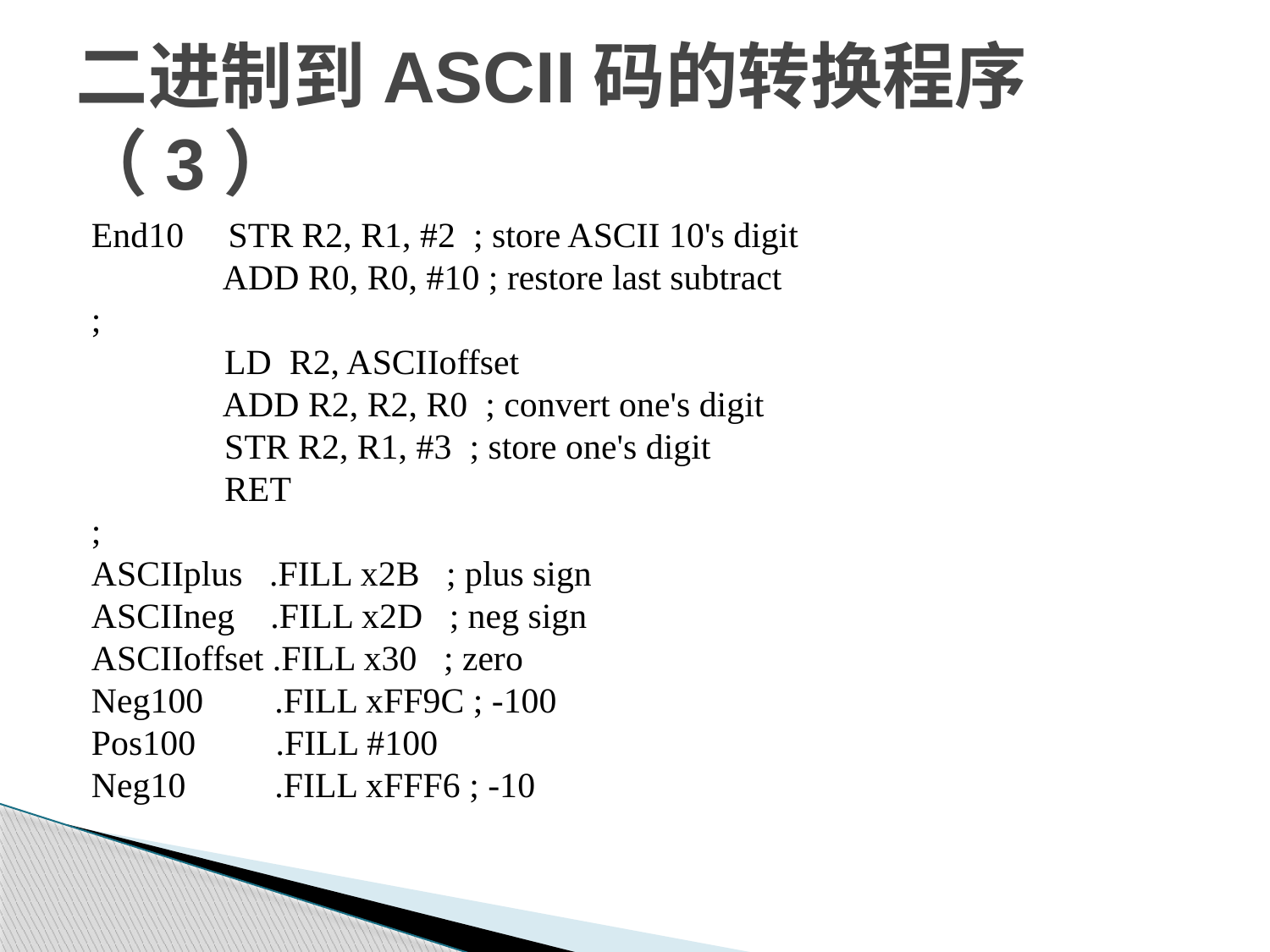

# 二进制到ASCII码的转换程序（3）
End10     STR R2, R1, #2  ; store ASCII 10's digit
               ADD R0, R0, #10 ; restore last subtract
;
               LD  R2, ASCIIoffset
               ADD R2, R2, R0  ; convert one's digit
               STR R2, R1, #3  ; store one's digit
               RET
;
ASCIIplus   .FILL x2B   ; plus sign
ASCIIneg    .FILL x2D   ; neg sign
ASCIIoffset .FILL x30   ; zero
Neg100        .FILL xFF9C ; -100
Pos100         .FILL #100
Neg10          .FILL xFFF6 ; -10